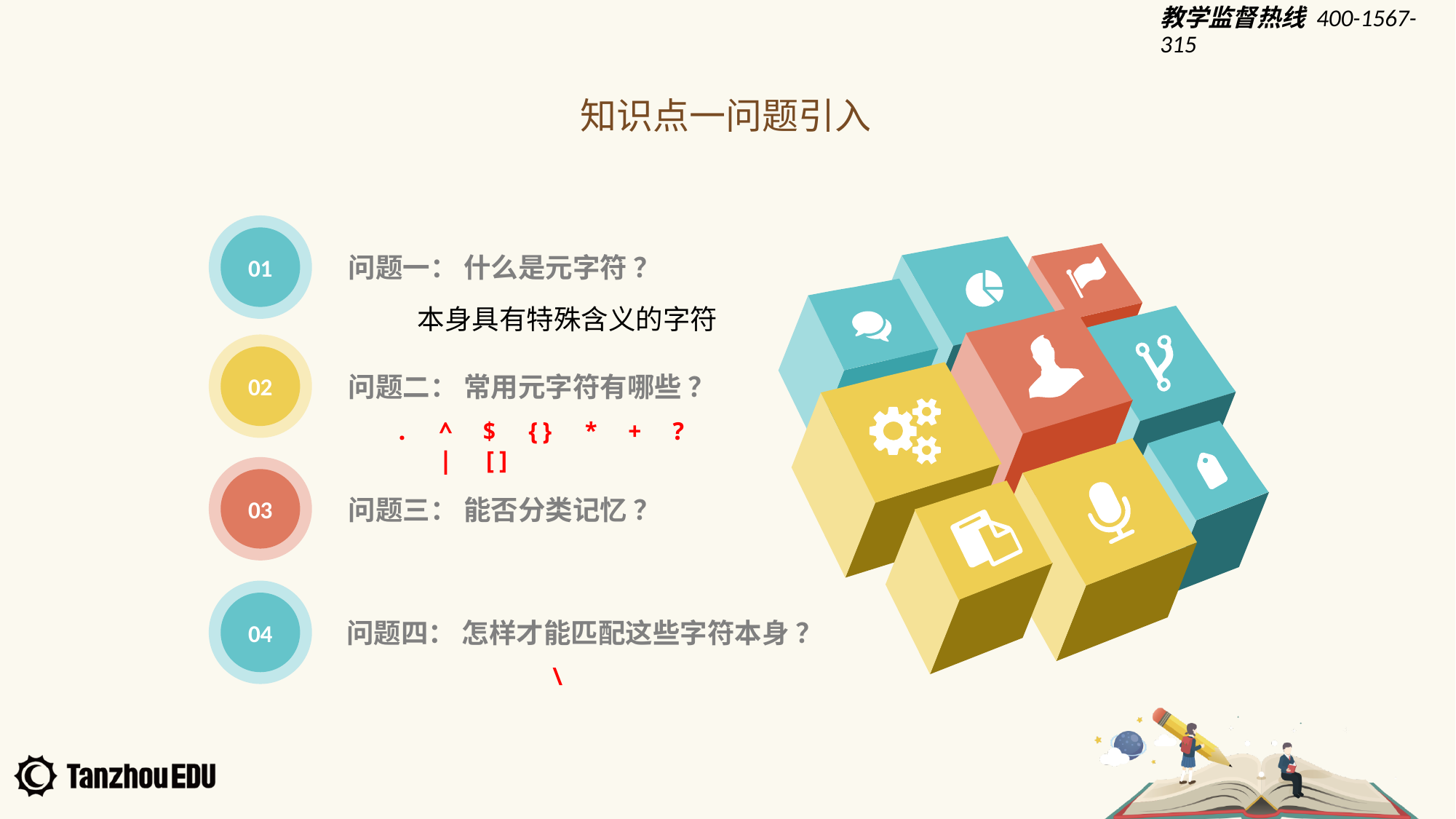

知识点一问题引入

01

问题一： 什么是元字符 ？

本身具有特殊含义的字符

02

问题二： 常用元字符有哪些 ？

.  ^  $  {}  *  +  ?
   |  []

03

问题三： 能否分类记忆 ？

04
问题四： 怎样才能匹配这些字符本身 ？
\